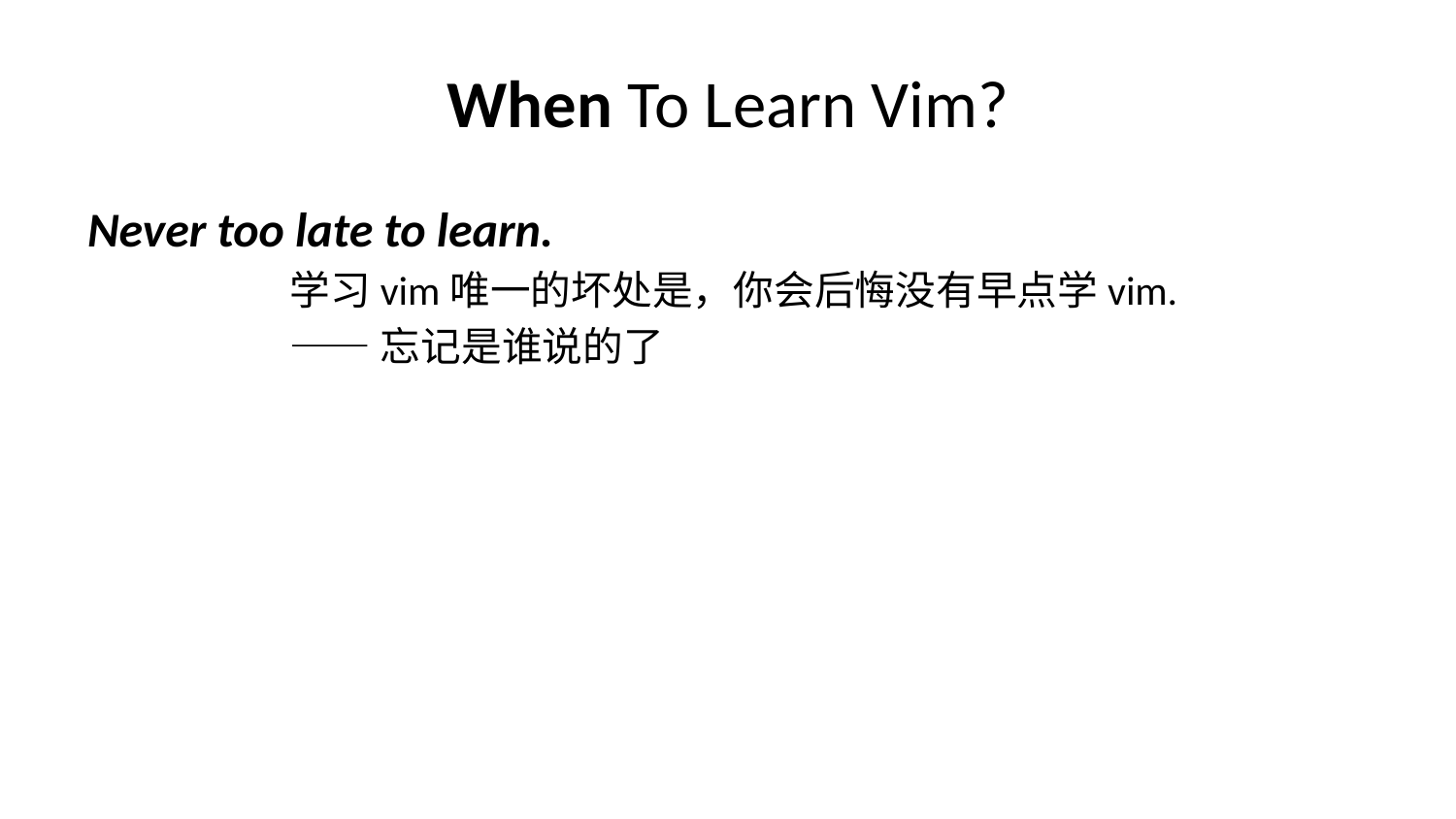

# When To Learn Vim?
Never too late to learn.
学习vim唯一的坏处是，你会后悔没有早点学vim.
——忘记是谁说的了